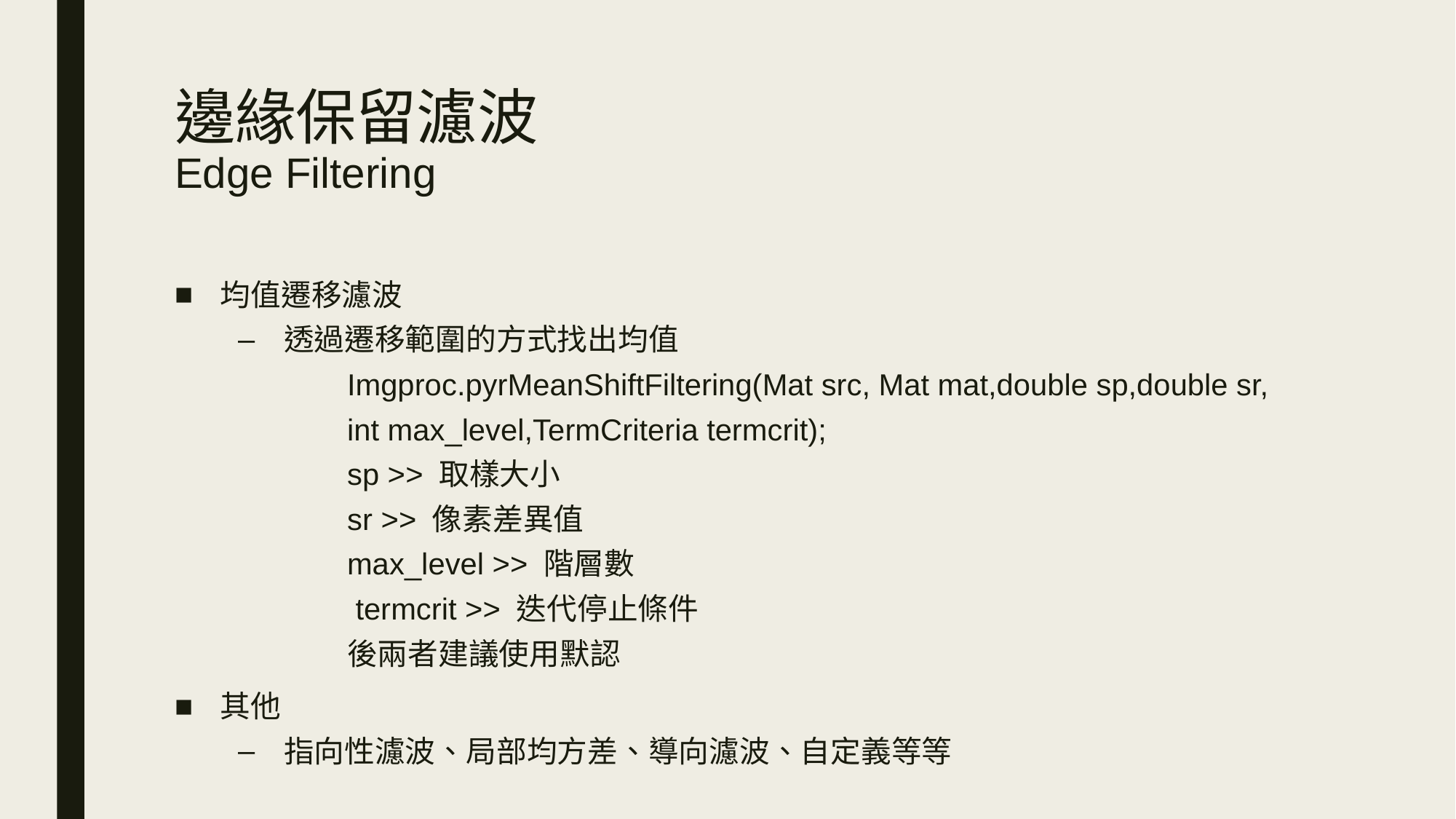

# 邊緣保留濾波 Edge Filtering
均值遷移濾波
透過遷移範圍的方式找出均值
	Imgproc.pyrMeanShiftFiltering(Mat src, Mat mat,double sp,double sr,
 	int max_level,TermCriteria termcrit);
	sp >> 取樣大小
	sr >> 像素差異值
	max_level >> 階層數
	 termcrit >> 迭代停止條件
	後兩者建議使用默認
其他
指向性濾波、局部均方差、導向濾波、自定義等等